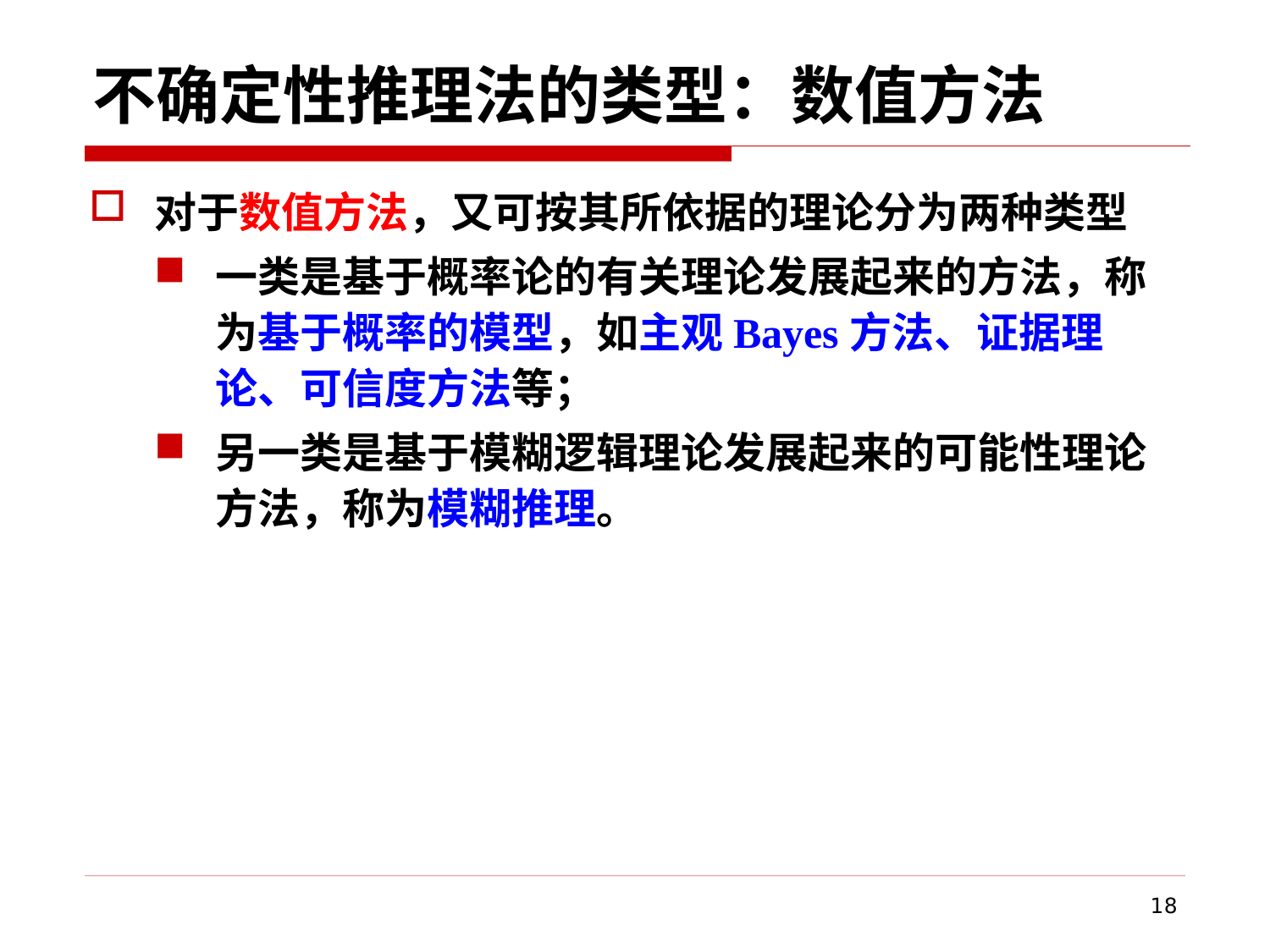

# 不确定性推理法的类型：数值方法
对于数值方法，又可按其所依据的理论分为两种类型
一类是基于概率论的有关理论发展起来的方法，称为基于概率的模型，如主观Bayes方法、证据理论、可信度方法等；
另一类是基于模糊逻辑理论发展起来的可能性理论方法，称为模糊推理。
18